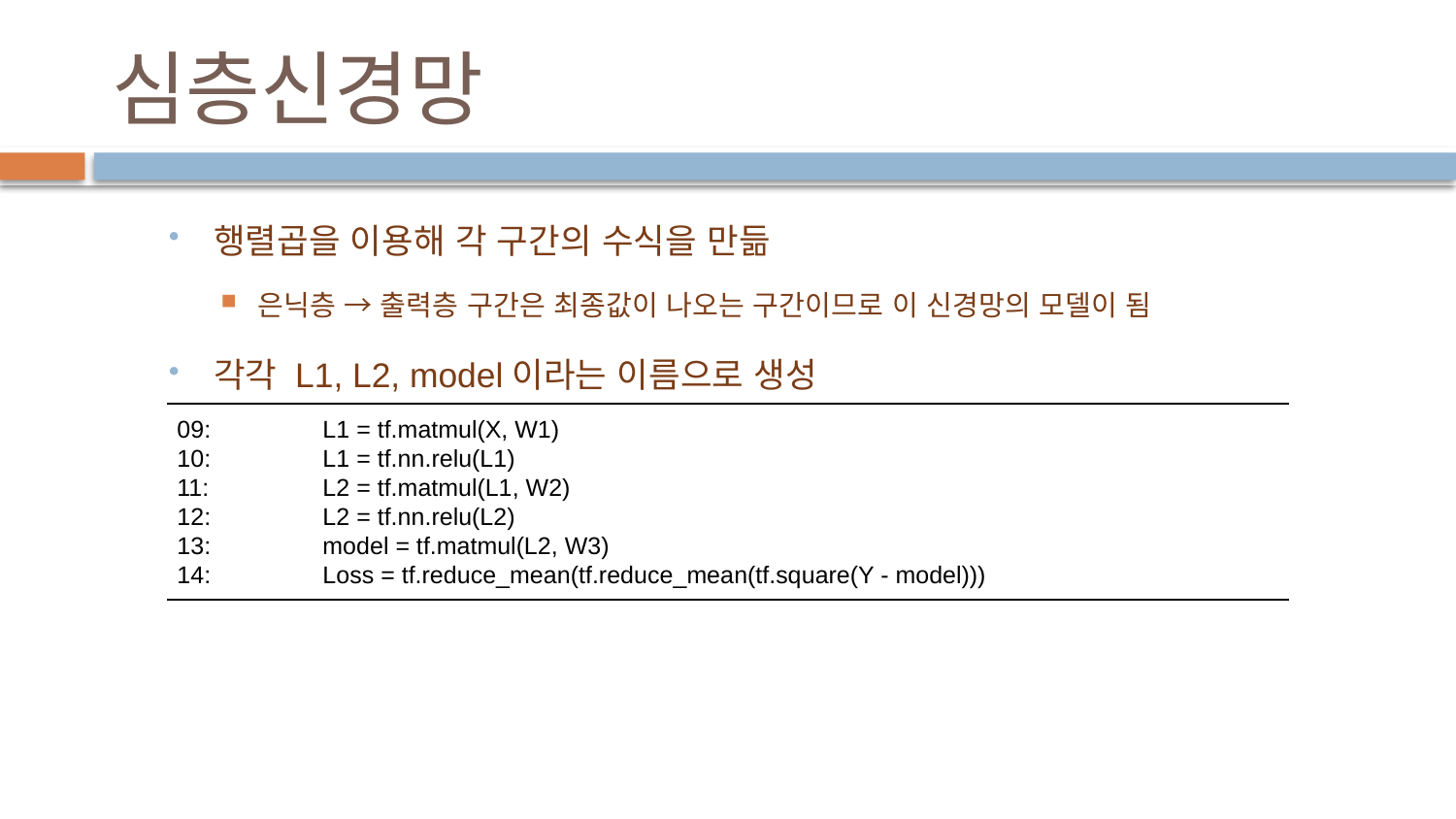

# 심층신경망
행렬곱을 이용해 각 구간의 수식을 만듦
은닉층 → 출력층 구간은 최종값이 나오는 구간이므로 이 신경망의 모델이 됨
각각 L1, L2, model이라는 이름으로 생성
| 09: L1 = tf.matmul(X, W1) 10: L1 = tf.nn.relu(L1) 11: L2 = tf.matmul(L1, W2) 12: L2 = tf.nn.relu(L2) 13: model = tf.matmul(L2, W3) 14: Loss = tf.reduce\_mean(tf.reduce\_mean(tf.square(Y - model))) |
| --- |